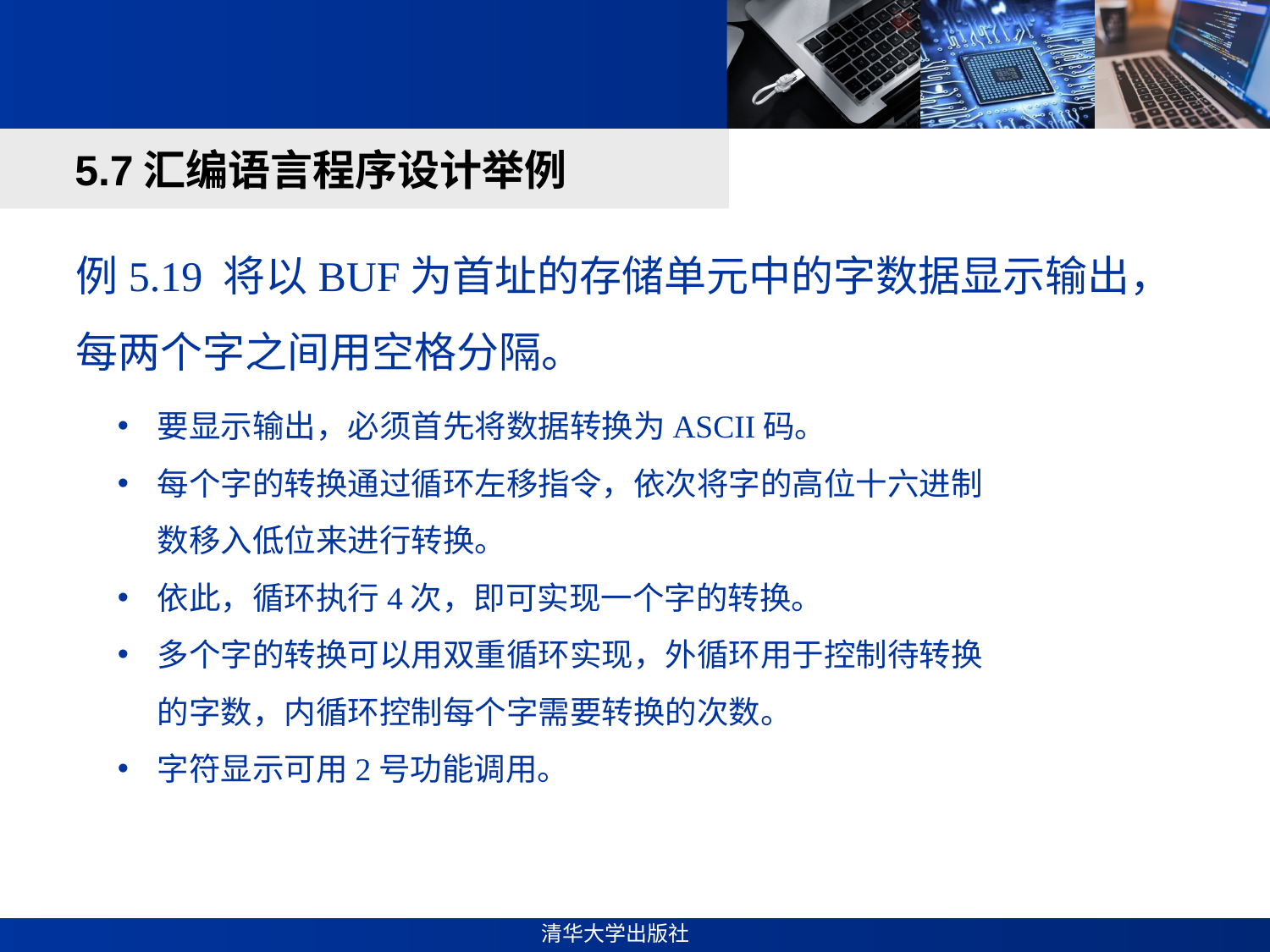

#
5.7汇编语言程序设计举例

例5.19 将以BUF为首址的存储单元中的字数据显示输出，每两个字之间用空格分隔。
要显示输出，必须首先将数据转换为ASCII码。
每个字的转换通过循环左移指令，依次将字的高位十六进制数移入低位来进行转换。
依此，循环执行4次，即可实现一个字的转换。
多个字的转换可以用双重循环实现，外循环用于控制待转换的字数，内循环控制每个字需要转换的次数。
字符显示可用2号功能调用。